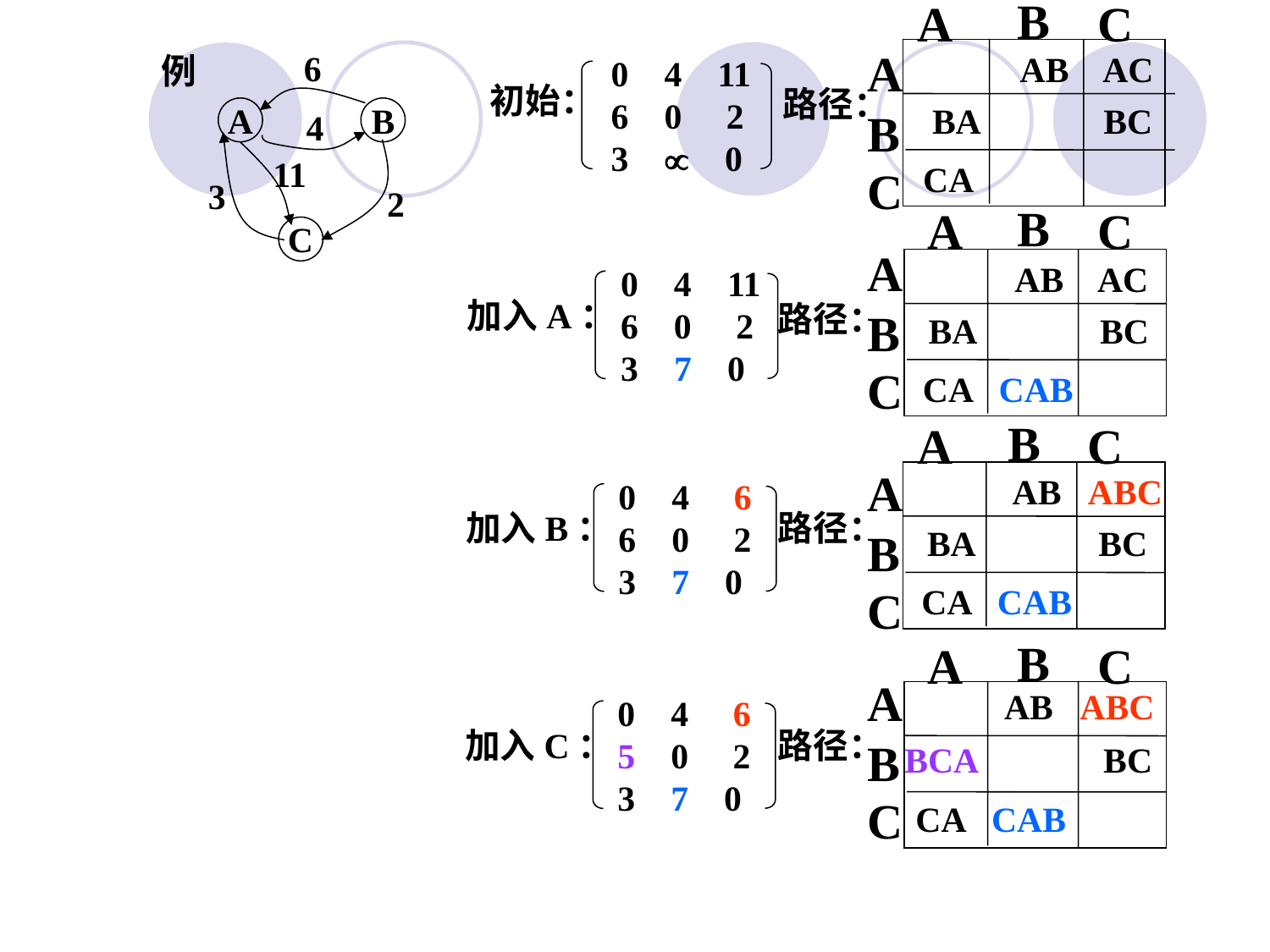

B
A
C
A

AB    AC
BA              BC
CA
路径：
0    4    11
6    0     2
3    ∝    0

初始：
6

A
B
4

11
3
2
C
例
B
C
B
A
C
A

AB    AC
BA              BC
CA   CAB
路径：
0    4    11
6    0     2
3    7    0

加入A：
B
C
B
A
C
A

AB   ABC
BA              BC
CA   CAB
路径：
0    4     6
6    0     2
3    7    0

加入B：
B
C
B
A
C
A
AB   ABC

0    4     6
5    0     2
3    7    0

加入C：
路径：
BCA              BC
CA   CAB
B
C